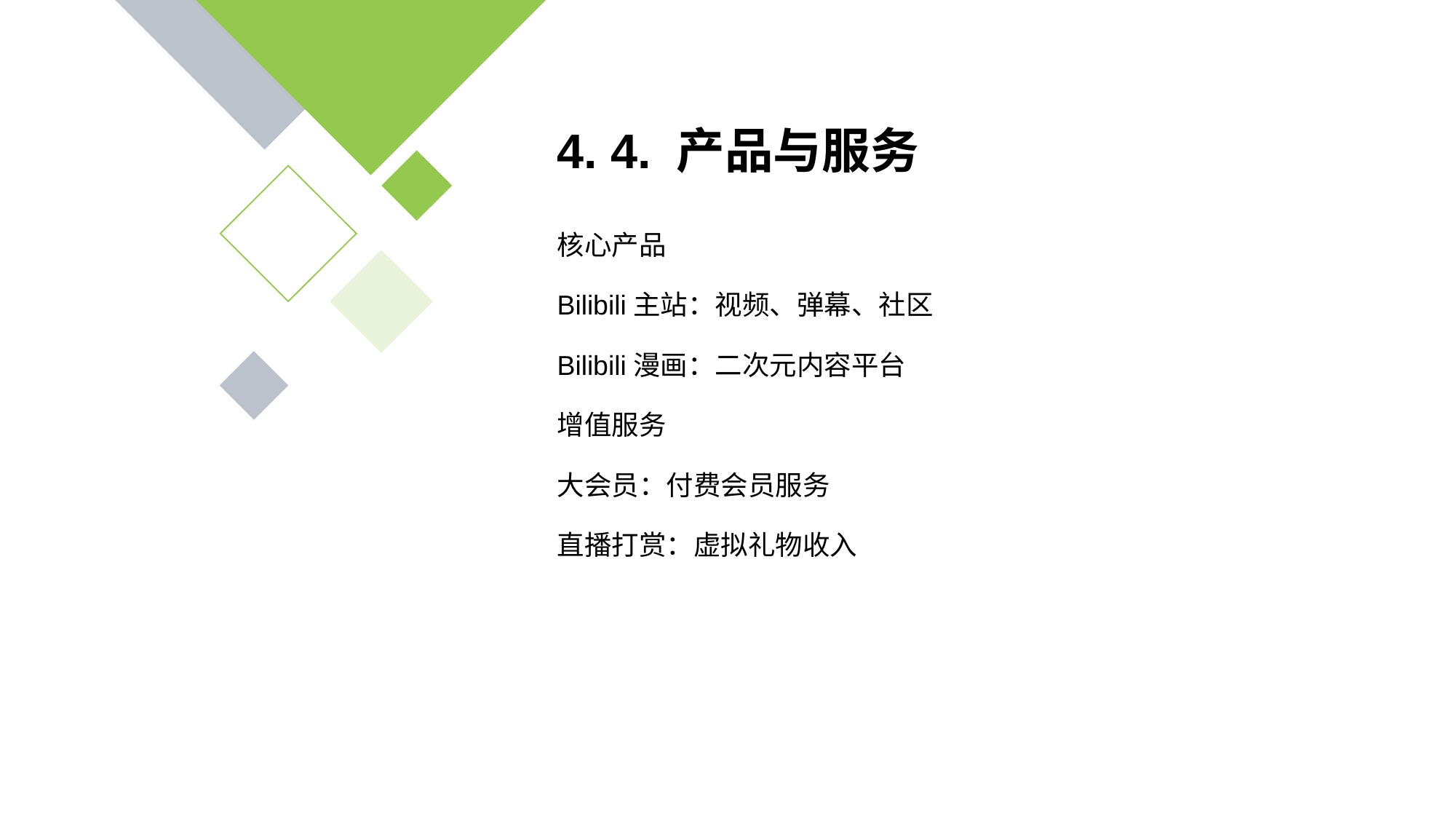

# 4. 4. 产品与服务
核心产品
Bilibili主站：视频、弹幕、社区
Bilibili漫画：二次元内容平台
增值服务
大会员：付费会员服务
直播打赏：虚拟礼物收入